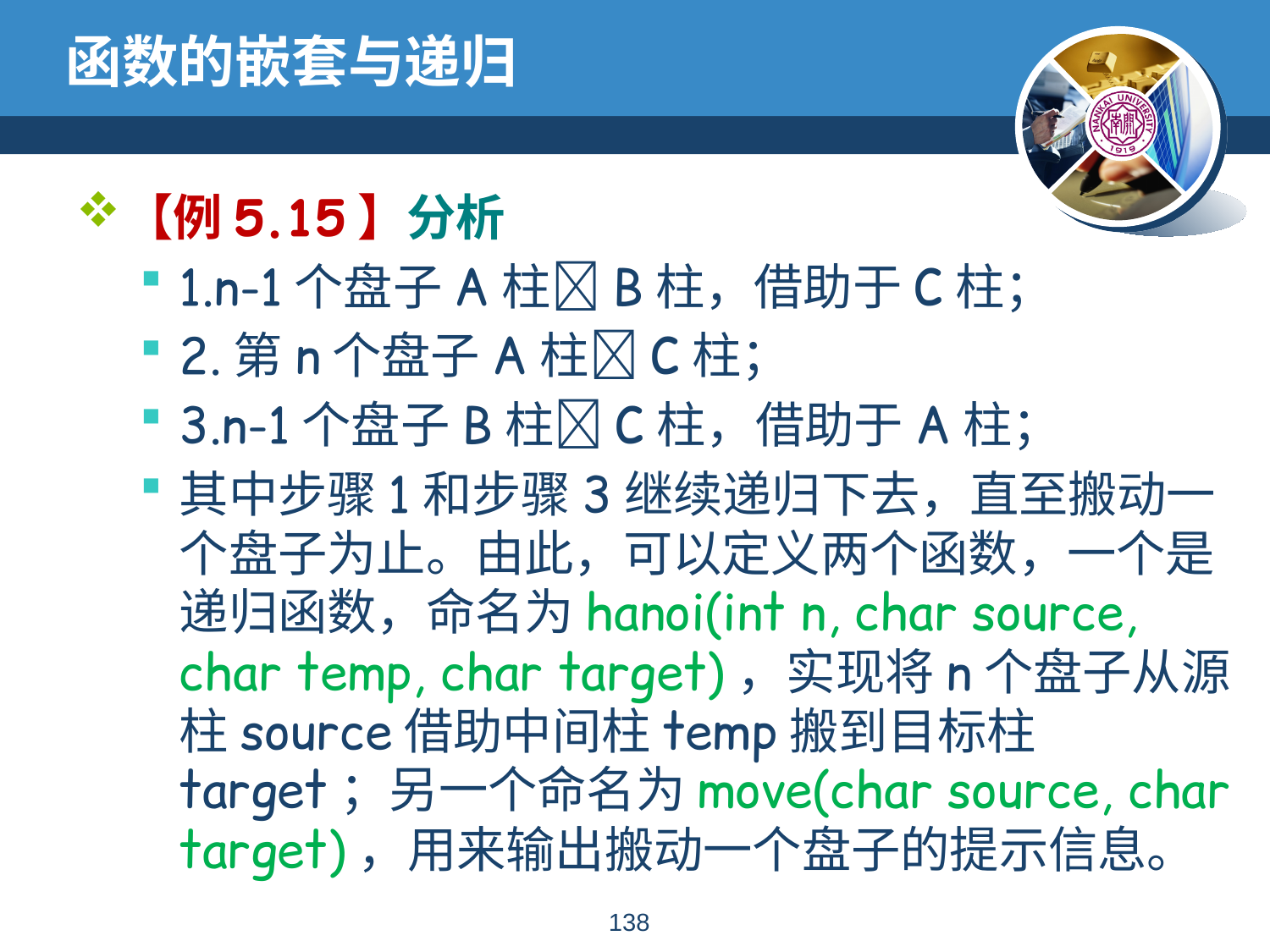

# 函数的嵌套与递归
【例5.15】分析
1.n-1个盘子A柱→B柱，借助于C柱；
2.第n个盘子A柱→C柱；
3.n-1个盘子B柱→C柱，借助于A柱；
其中步骤1和步骤3继续递归下去，直至搬动一个盘子为止。由此，可以定义两个函数，一个是递归函数，命名为hanoi(int n, char source, char temp, char target)，实现将n个盘子从源柱source借助中间柱temp搬到目标柱target；另一个命名为move(char source, char target)，用来输出搬动一个盘子的提示信息。
138